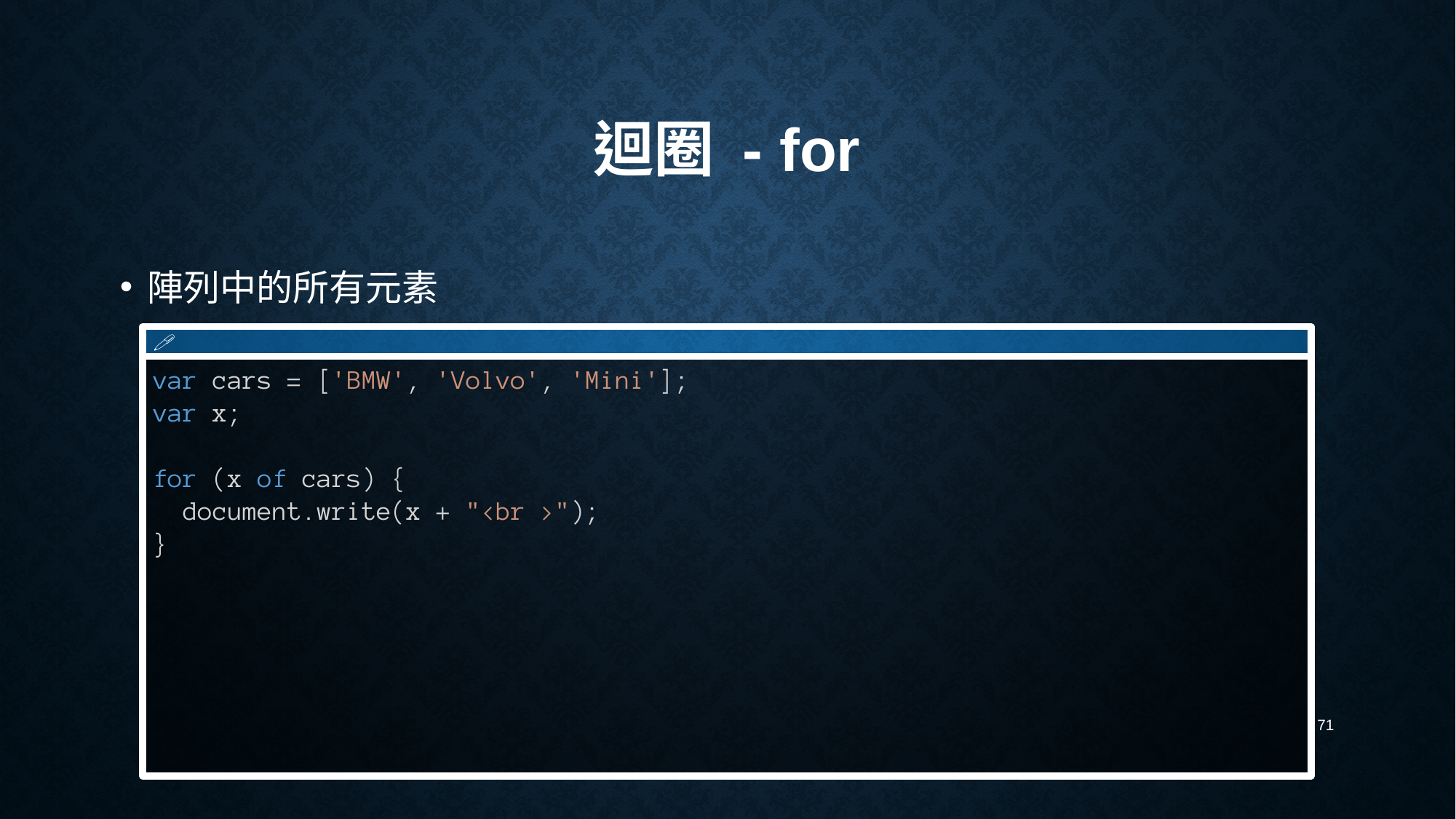

# 迴圈 - for
陣列中的所有元素
🖊
var cars = ['BMW', 'Volvo', 'Mini'];
var x;
for (x of cars) {
  document.write(x + "<br >");
}
71